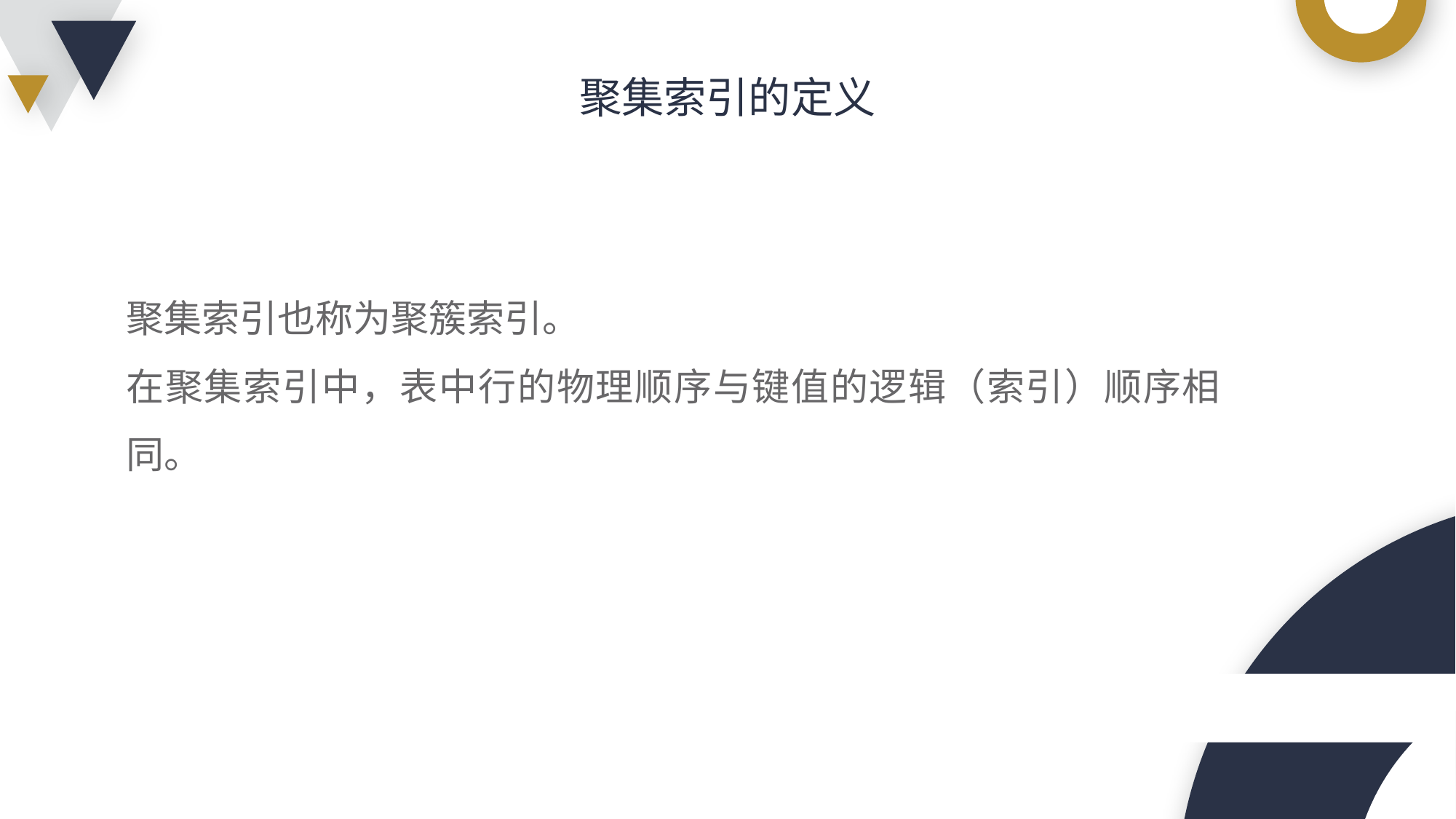

聚集索引的定义
聚集索引也称为聚簇索引。
在聚集索引中，表中行的物理顺序与键值的逻辑（索引）顺序相同。